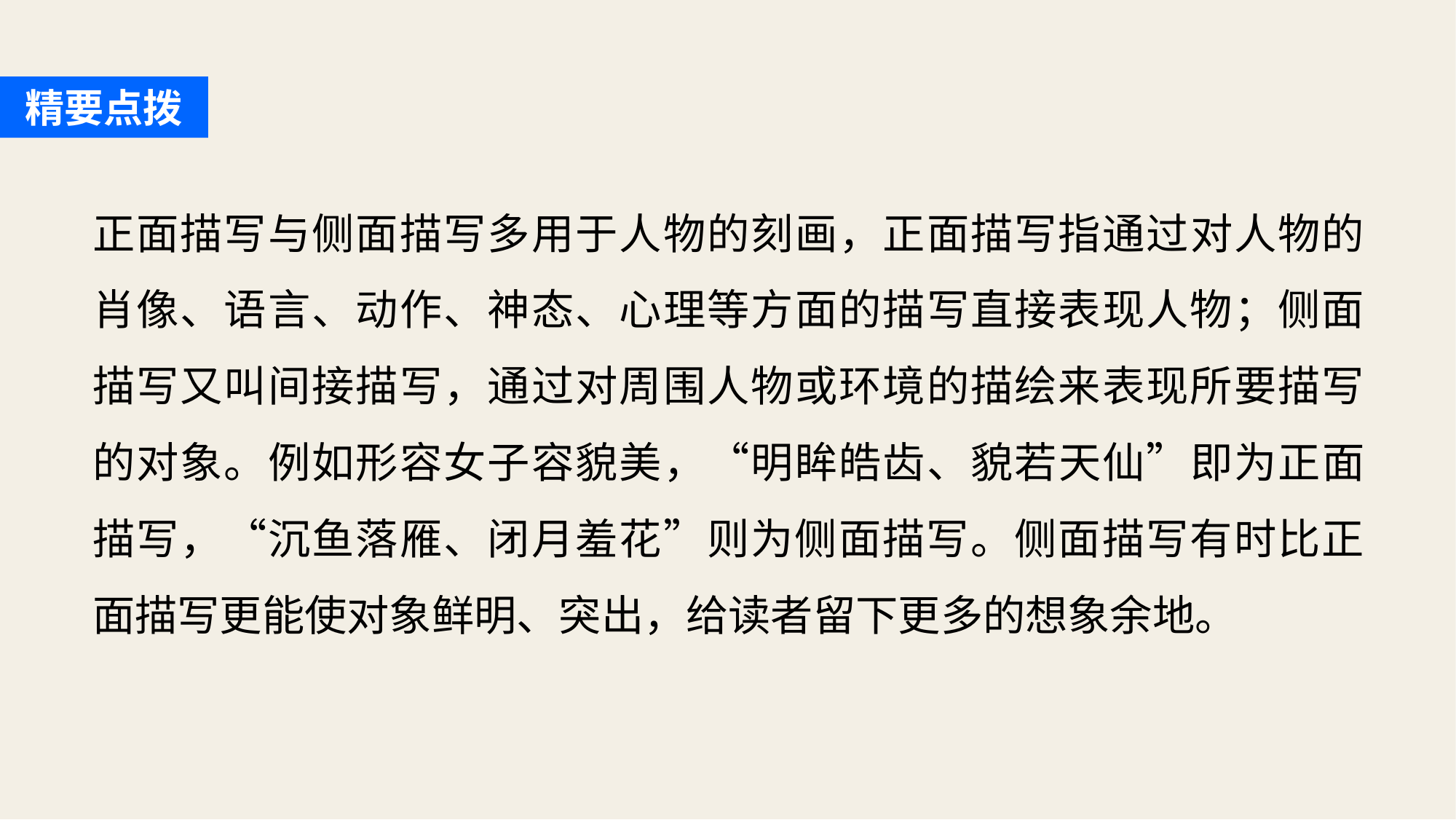

精要点拨
正面描写与侧面描写多用于人物的刻画，正面描写指通过对人物的肖像、语言、动作、神态、心理等方面的描写直接表现人物；侧面描写又叫间接描写，通过对周围人物或环境的描绘来表现所要描写的对象。例如形容女子容貌美，“明眸皓齿、貌若天仙”即为正面描写，“沉鱼落雁、闭月羞花”则为侧面描写。侧面描写有时比正面描写更能使对象鲜明、突出，给读者留下更多的想象余地。